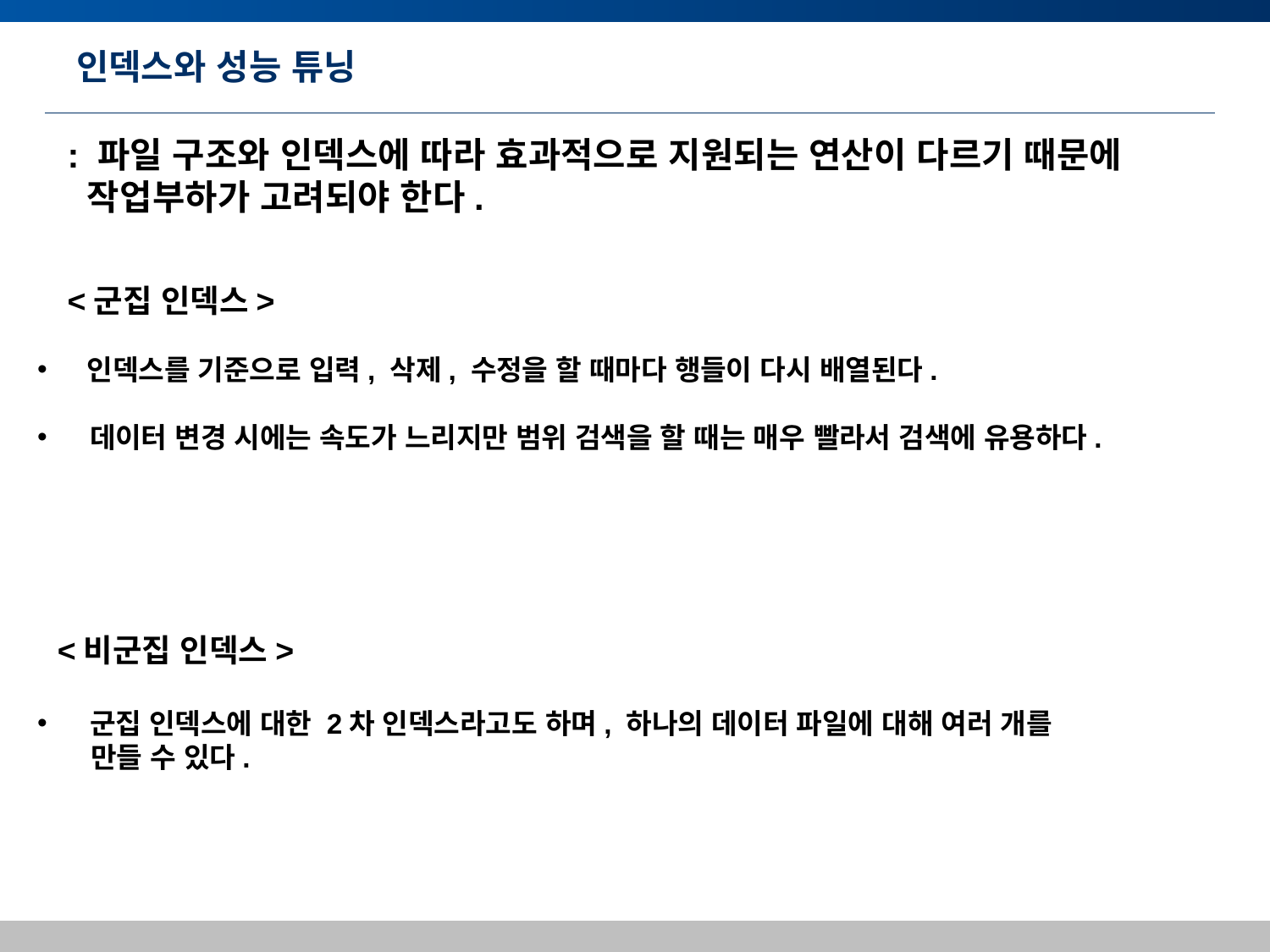

# 인덱스와 성능 튜닝
: 파일 구조와 인덱스에 따라 효과적으로 지원되는 연산이 다르기 때문에
  작업부하가 고려되야 한다.
<군집 인덱스>
  인덱스를 기준으로 입력, 삭제, 수정을 할 때마다 행들이 다시 배열된다.

  데이터 변경 시에는 속도가 느리지만 범위 검색을 할 때는 매우 빨라서 검색에 유용하다.
<비군집 인덱스>

  군집 인덱스에 대한 2차 인덱스라고도 하며, 하나의 데이터 파일에 대해 여러 개를
   만들 수 있다.